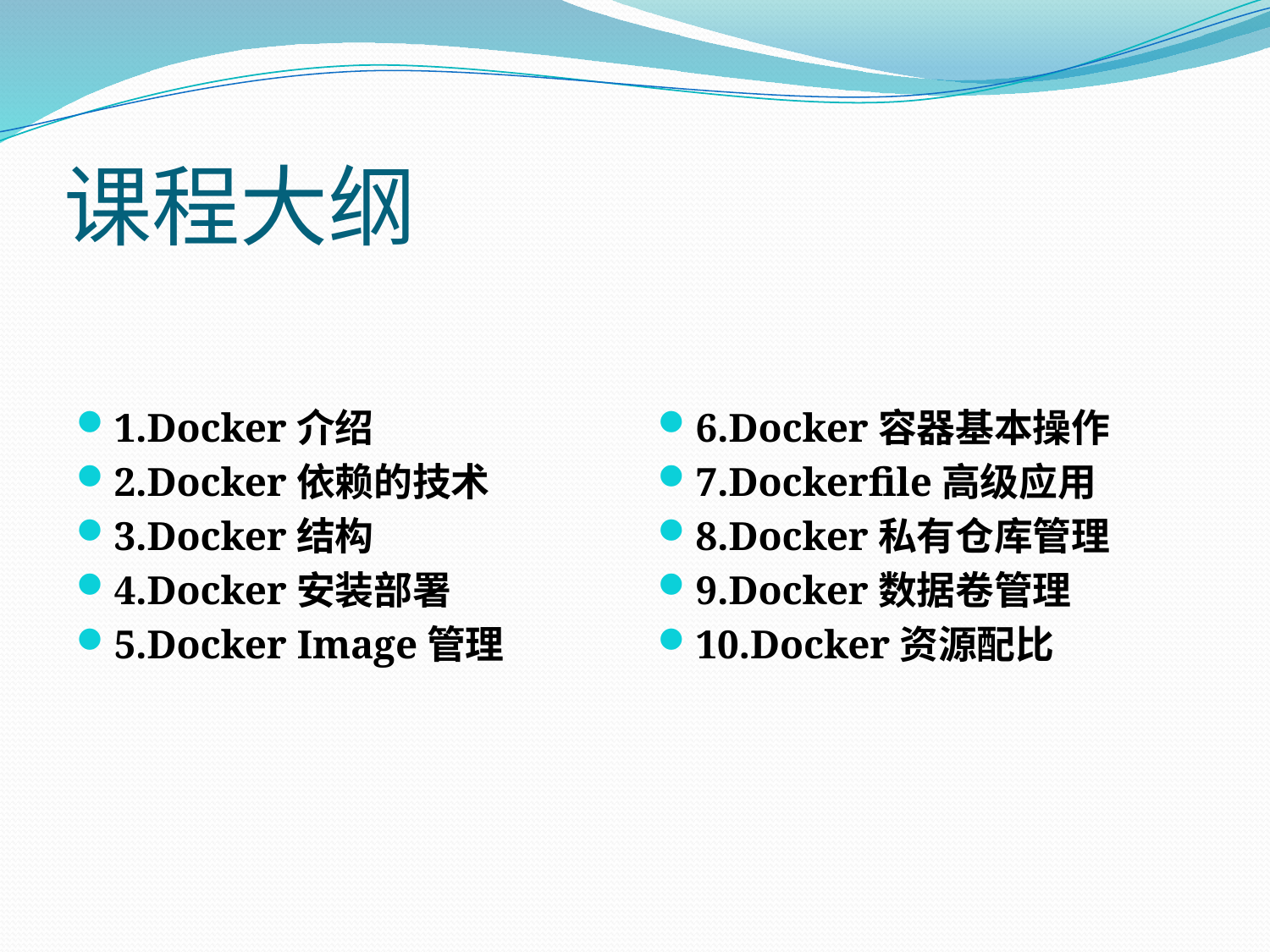

# 课程大纲

1.Docker介绍
2.Docker依赖的技术
3.Docker结构
4.Docker安装部署
5.Docker Image管理

6.Docker容器基本操作
7.Dockerfile高级应用
8.Docker私有仓库管理
9.Docker数据卷管理
10.Docker资源配比